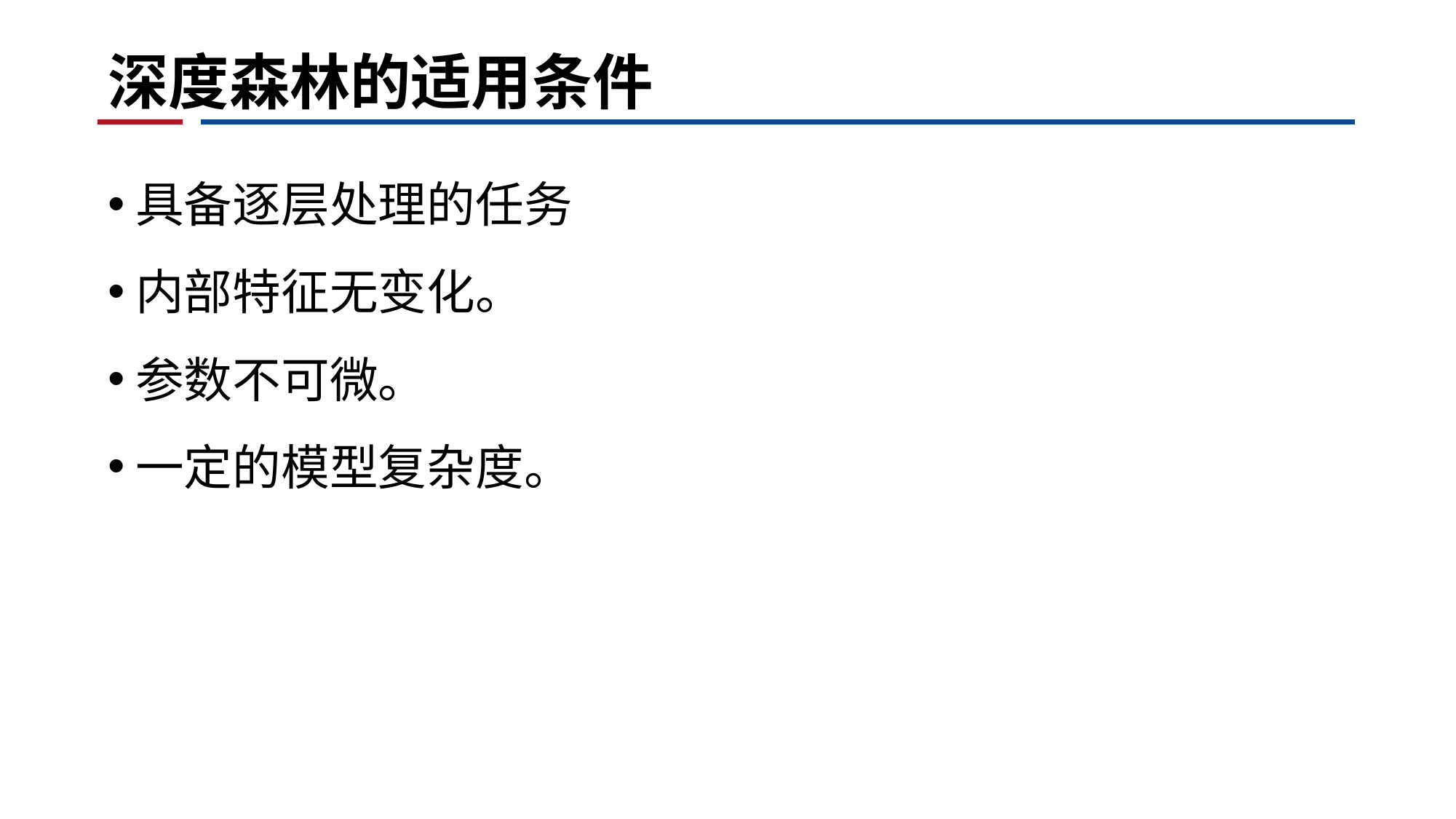

# 深度森林的适用条件
具备逐层处理的任务
内部特征无变化。
参数不可微。
一定的模型复杂度。

22